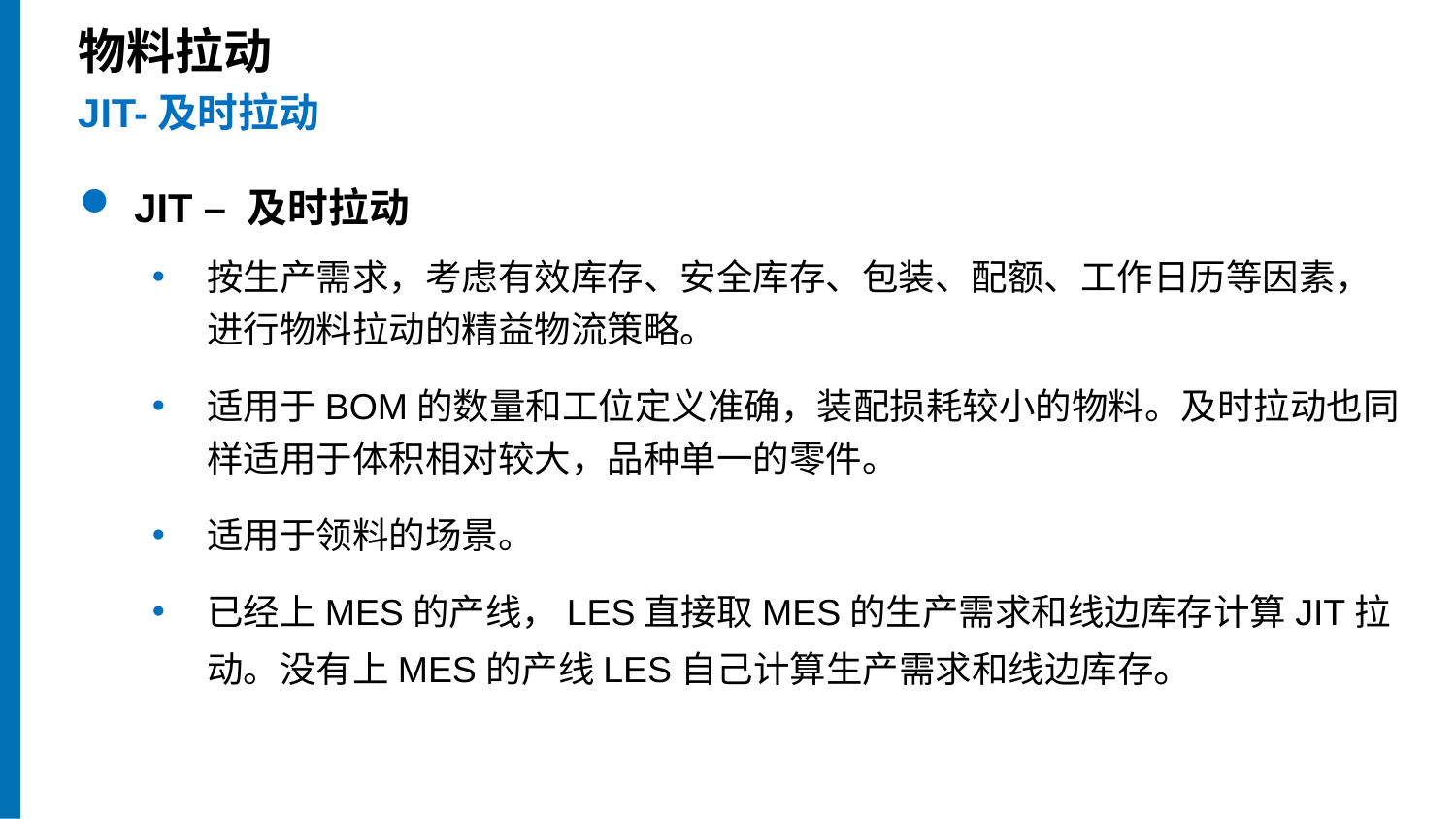

# 物料拉动
JIT-及时拉动
JIT – 及时拉动
按生产需求，考虑有效库存、安全库存、包装、配额、工作日历等因素，进行物料拉动的精益物流策略。
适用于BOM的数量和工位定义准确，装配损耗较小的物料。及时拉动也同样适用于体积相对较大，品种单一的零件。
适用于领料的场景。
已经上MES的产线，LES直接取MES的生产需求和线边库存计算JIT拉动。没有上MES的产线LES自己计算生产需求和线边库存。